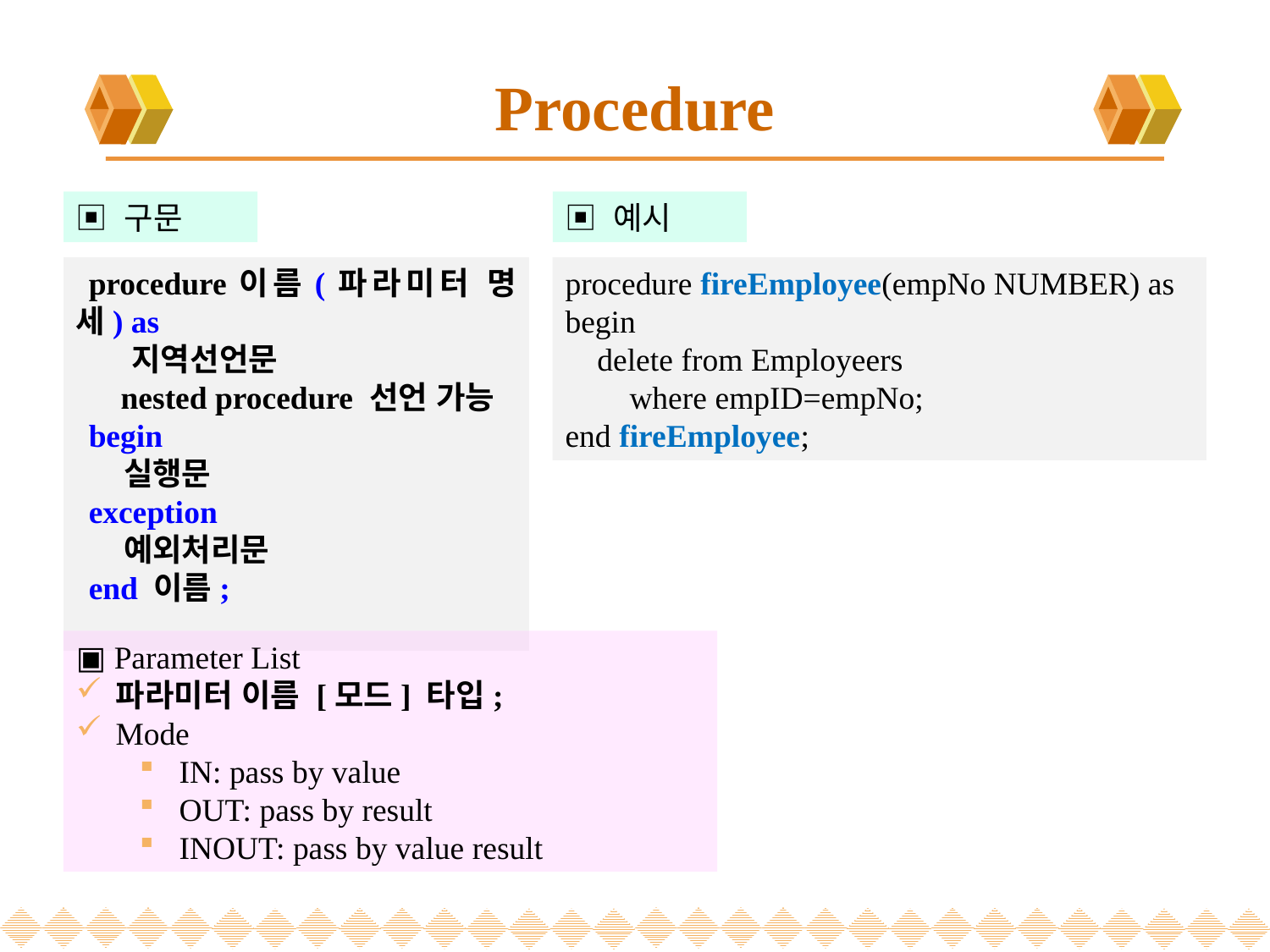

# Procedure
▣ 구문
▣ 예시
procedure fireEmployee(empNo NUMBER) as
begin
    delete from Employeers
        where empID=empNo;
end fireEmployee;
procedure이름(파라미터 명세) as
    지역선언문
    nested procedure 선언 가능
begin
      실행문
exception
      예외처리문
end 이름;

▣ Parameter List
파라미터 이름 [모드] 타입;
Mode
IN: pass by value
OUT: pass by result
INOUT: pass by value result